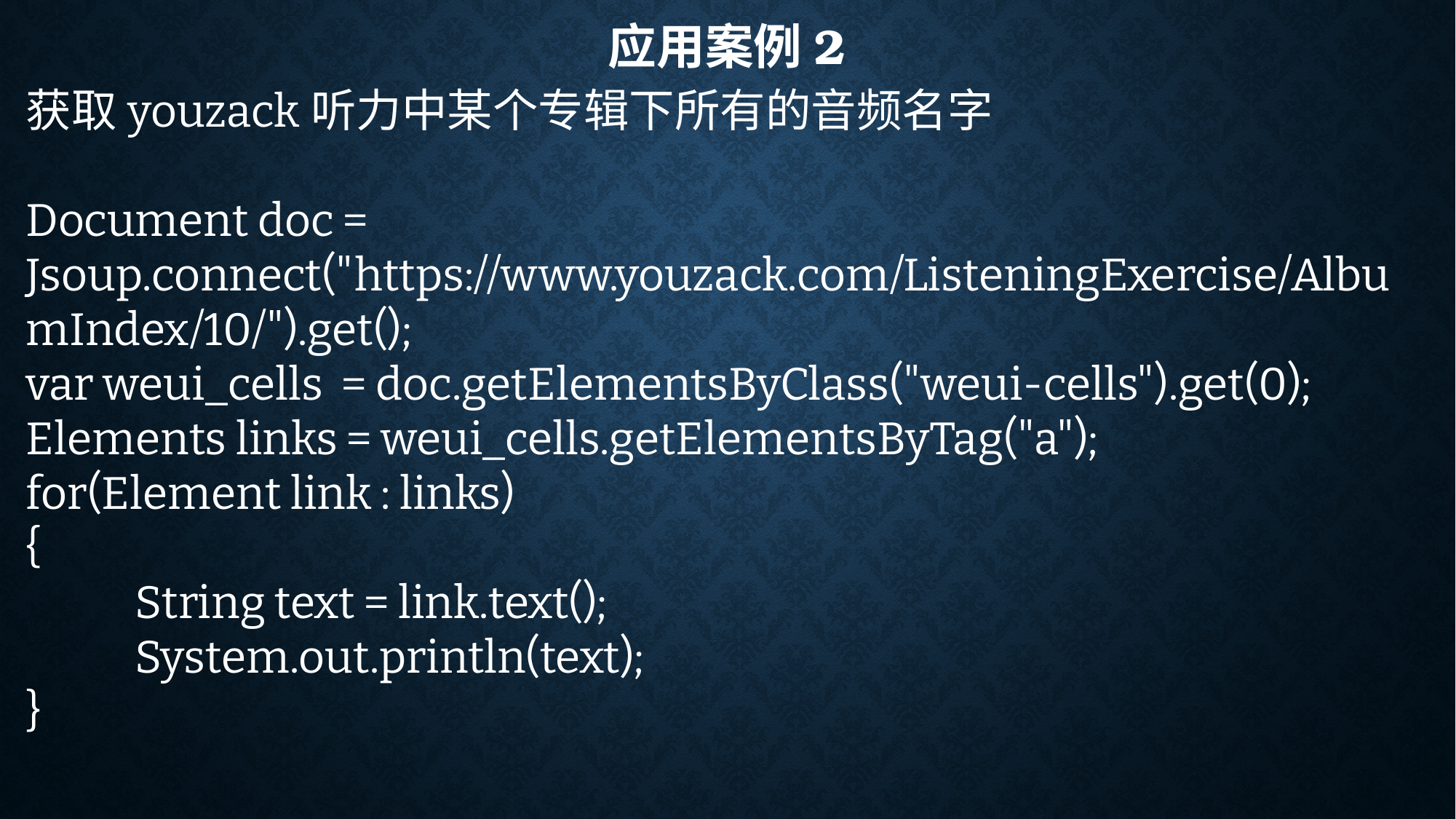

# 应用案例2
获取youzack听力中某个专辑下所有的音频名字

Document doc = Jsoup.connect("https://www.youzack.com/ListeningExercise/AlbumIndex/10/").get();
var weui_cells  = doc.getElementsByClass("weui-cells").get(0);
Elements links = weui_cells.getElementsByTag("a");
for(Element link : links)
{
	String text = link.text();
	System.out.println(text);
}